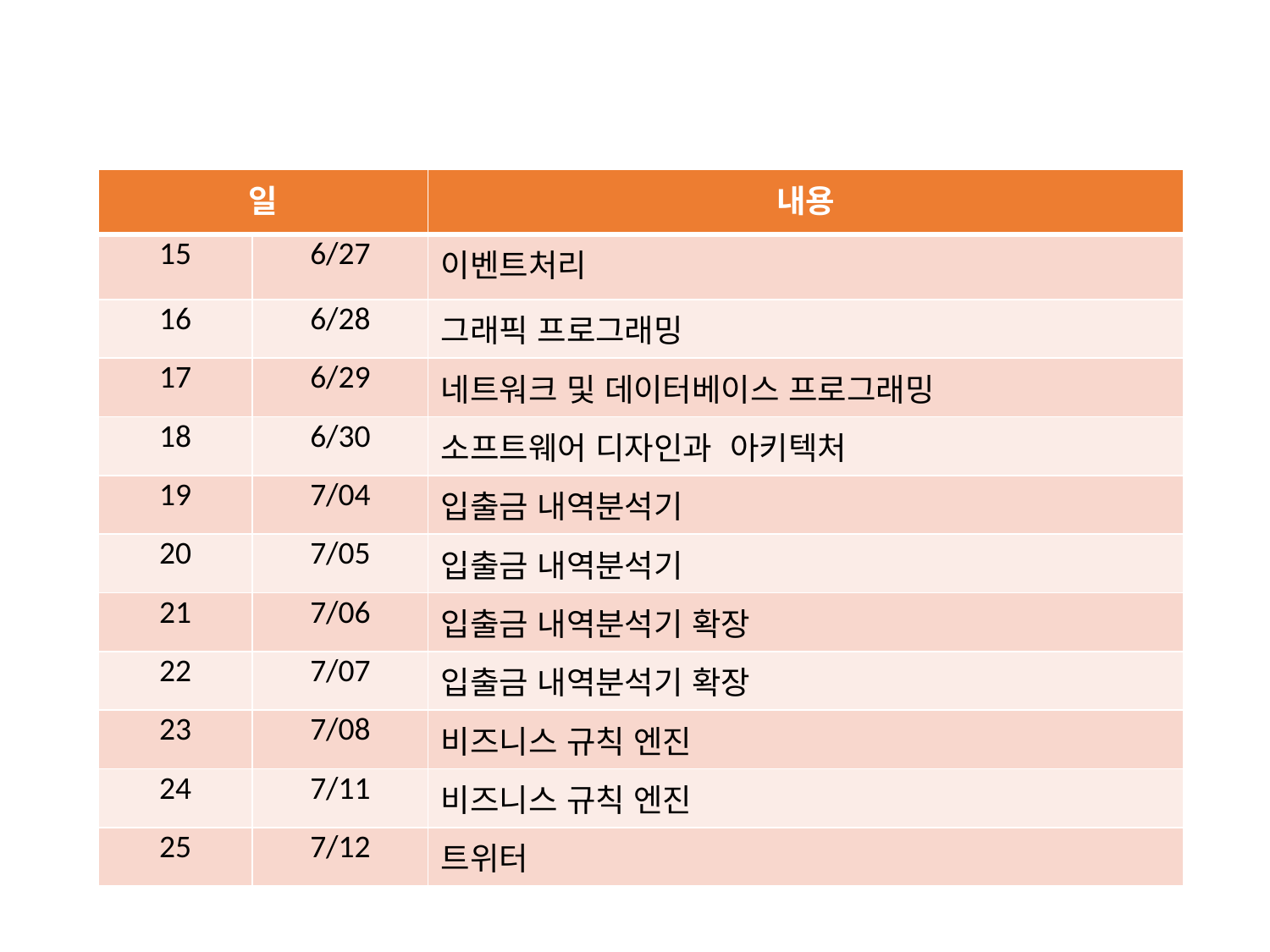

| 일 |  | 내용 |
| --- | --- | --- |
| 15 | 6/27 | 이벤트처리 |
| 16 | 6/28 | 그래픽 프로그래밍 |
| 17 | 6/29 | 네트워크 및 데이터베이스 프로그래밍 |
| 18 | 6/30 | 소프트웨어 디자인과 아키텍처 |
| 19 | 7/04 | 입출금 내역분석기 |
| 20 | 7/05 | 입출금 내역분석기 |
| 21 | 7/06 | 입출금 내역분석기 확장 |
| 22 | 7/07 | 입출금 내역분석기 확장 |
| 23 | 7/08 | 비즈니스 규칙 엔진 |
| 24 | 7/11 | 비즈니스 규칙 엔진 |
| 25 | 7/12 | 트위터 |